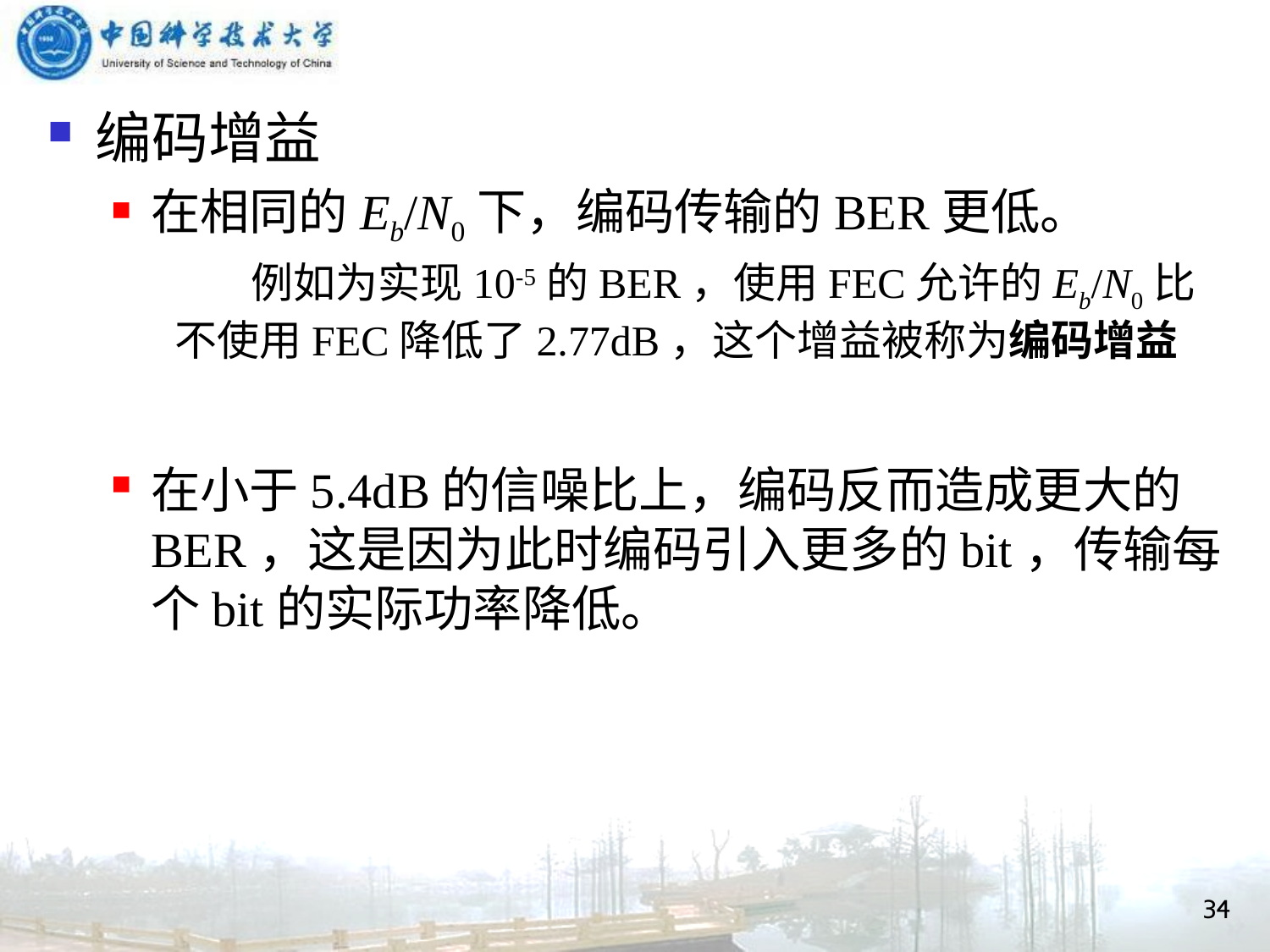

编码增益
在相同的Eb/N0下，编码传输的BER更低。
       例如为实现10-5的BER，使用FEC允许的Eb/N0比不使用FEC降低了2.77dB，这个增益被称为编码增益

在小于5.4dB的信噪比上，编码反而造成更大的BER，这是因为此时编码引入更多的bit，传输每个bit的实际功率降低。

34